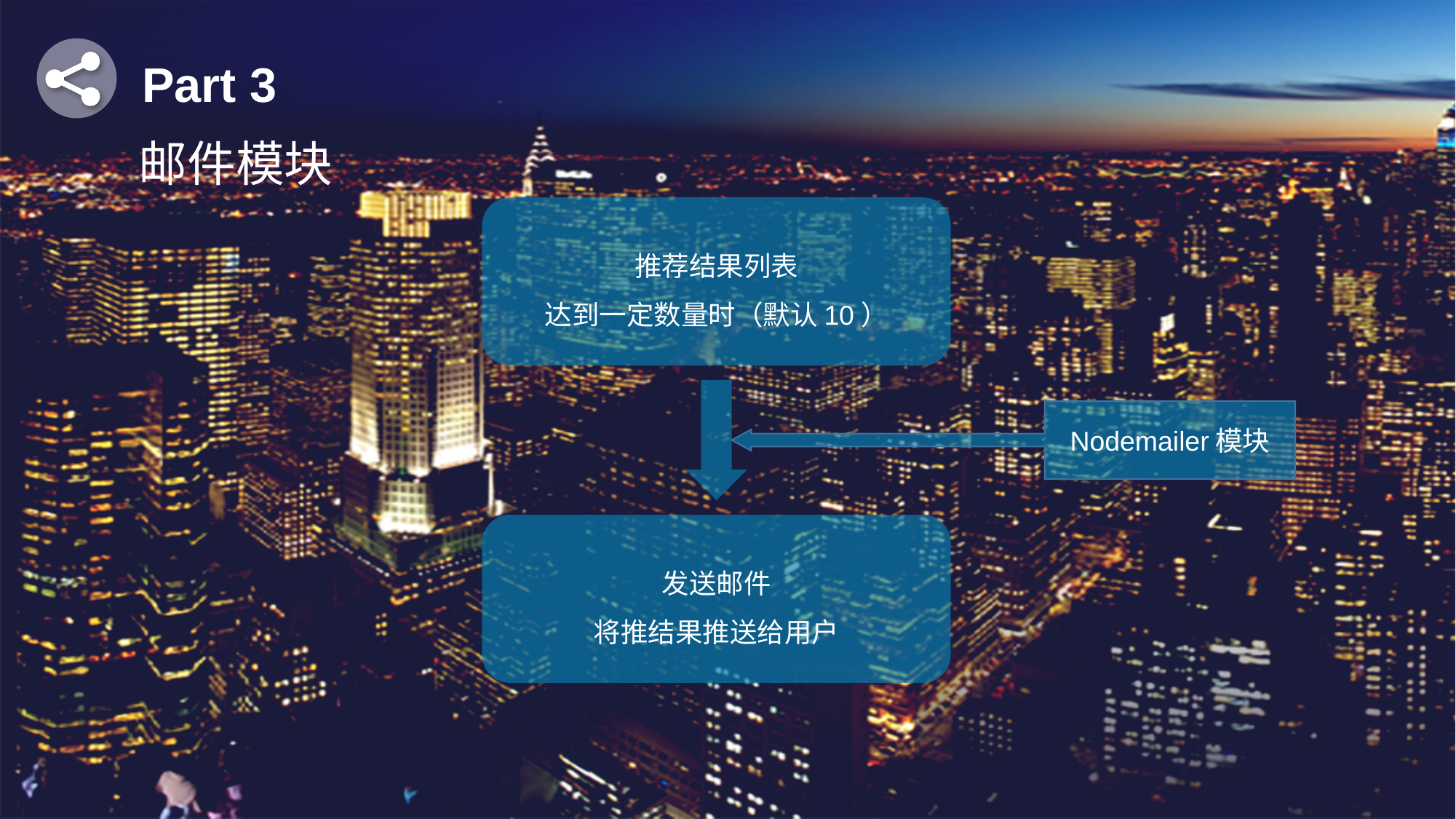

Part 3
邮件模块
推荐结果列表
达到一定数量时（默认10）

Nodemailer模块
发送邮件
将推结果推送给用户